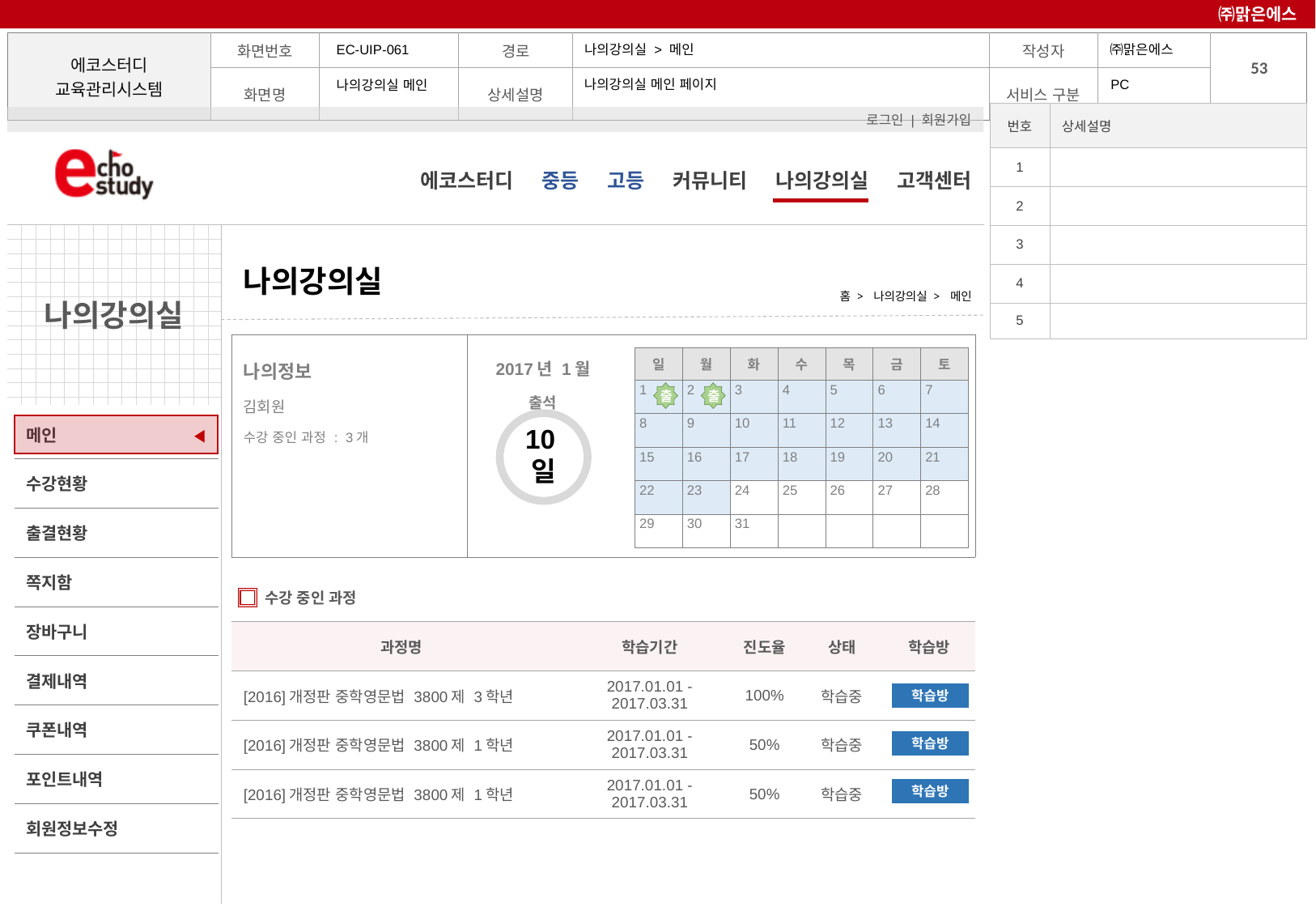

㈜맑은에스
나의강의실 > 메인
EC-UIP-061
PC
나의강의실 메인 페이지
나의강의실 메인
| 번호 | 상세설명 |
| --- | --- |
| 1 |  |
| 2 |  |
| 3 |  |
| 4 |  |
| 5 |  |
# 나의강의실
홈 > 나의강의실 > 메인
| 나의정보 김회원 수강 중인 과정 : 3개 | 2017년 1월 출석 |  |
| --- | --- | --- |
| 일 | 월 | 화 | 수 | 목 | 금 | 토 |
| --- | --- | --- | --- | --- | --- | --- |
| 1 | 2 | 3 | 4 | 5 | 6 | 7 |
| 8 | 9 | 10 | 11 | 12 | 13 | 14 |
| 15 | 16 | 17 | 18 | 19 | 20 | 21 |
| 22 | 23 | 24 | 25 | 26 | 27 | 28 |
| 29 | 30 | 31 |  |  |  |  |
출
출
10일
◀
수강 중인 과정

| 과정명 | 학습기간 | 진도율 | 상태 | 학습방 |
| --- | --- | --- | --- | --- |
| [2016]개정판 중학영문법 3800제 3학년 | 2017.01.01 -2017.03.31 | 100% | 학습중 |  |
| [2016]개정판 중학영문법 3800제 1학년 | 2017.01.01 -2017.03.31 | 50% | 학습중 |  |
| [2016]개정판 중학영문법 3800제 1학년 | 2017.01.01 -2017.03.31 | 50% | 학습중 |  |
학습방
학습방
학습방